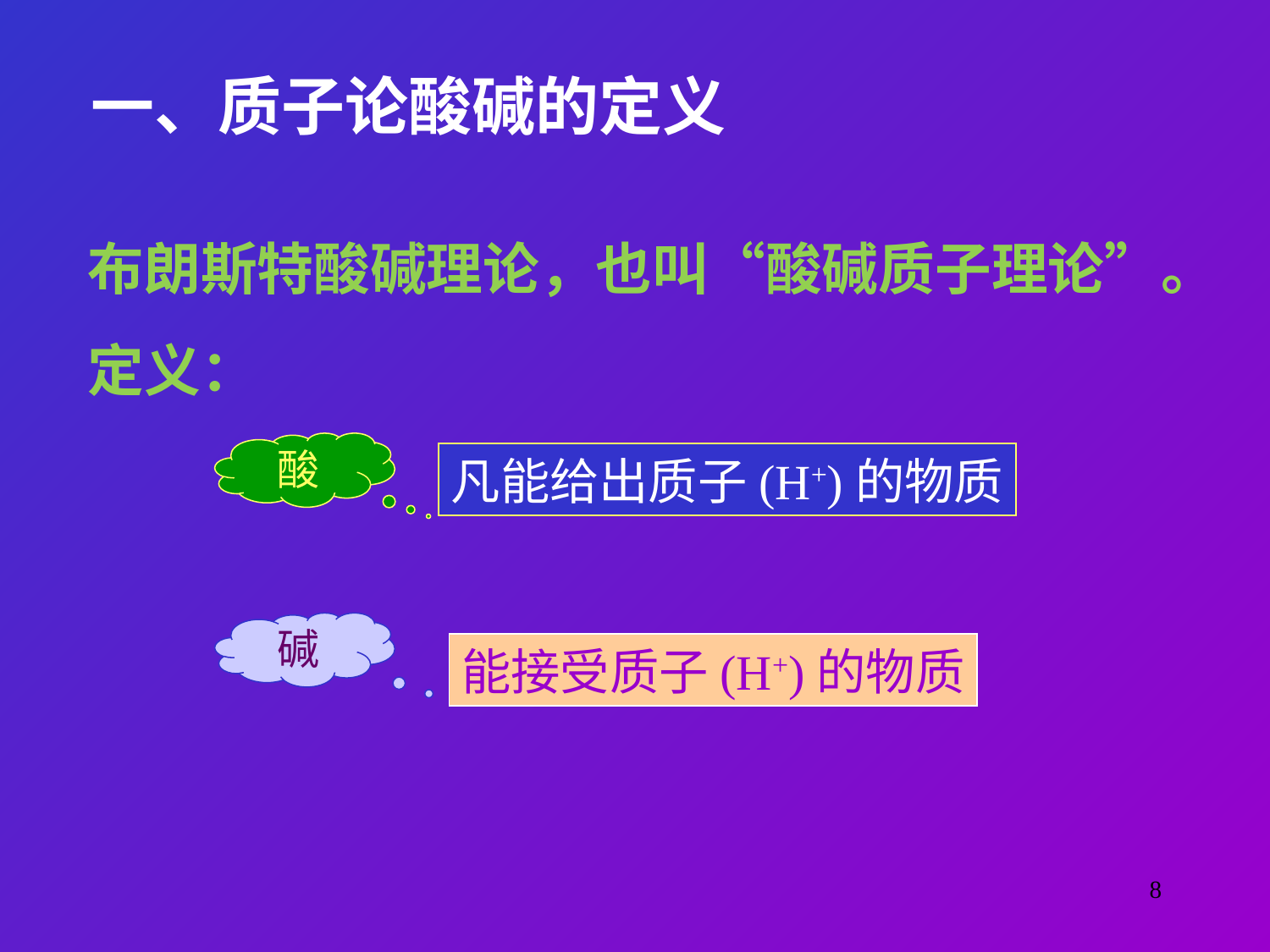

一、质子论酸碱的定义
布朗斯特酸碱理论，也叫“酸碱质子理论”。定义：

酸
凡能给出质子(H+)的物质
碱
能接受质子(H+)的物质
8